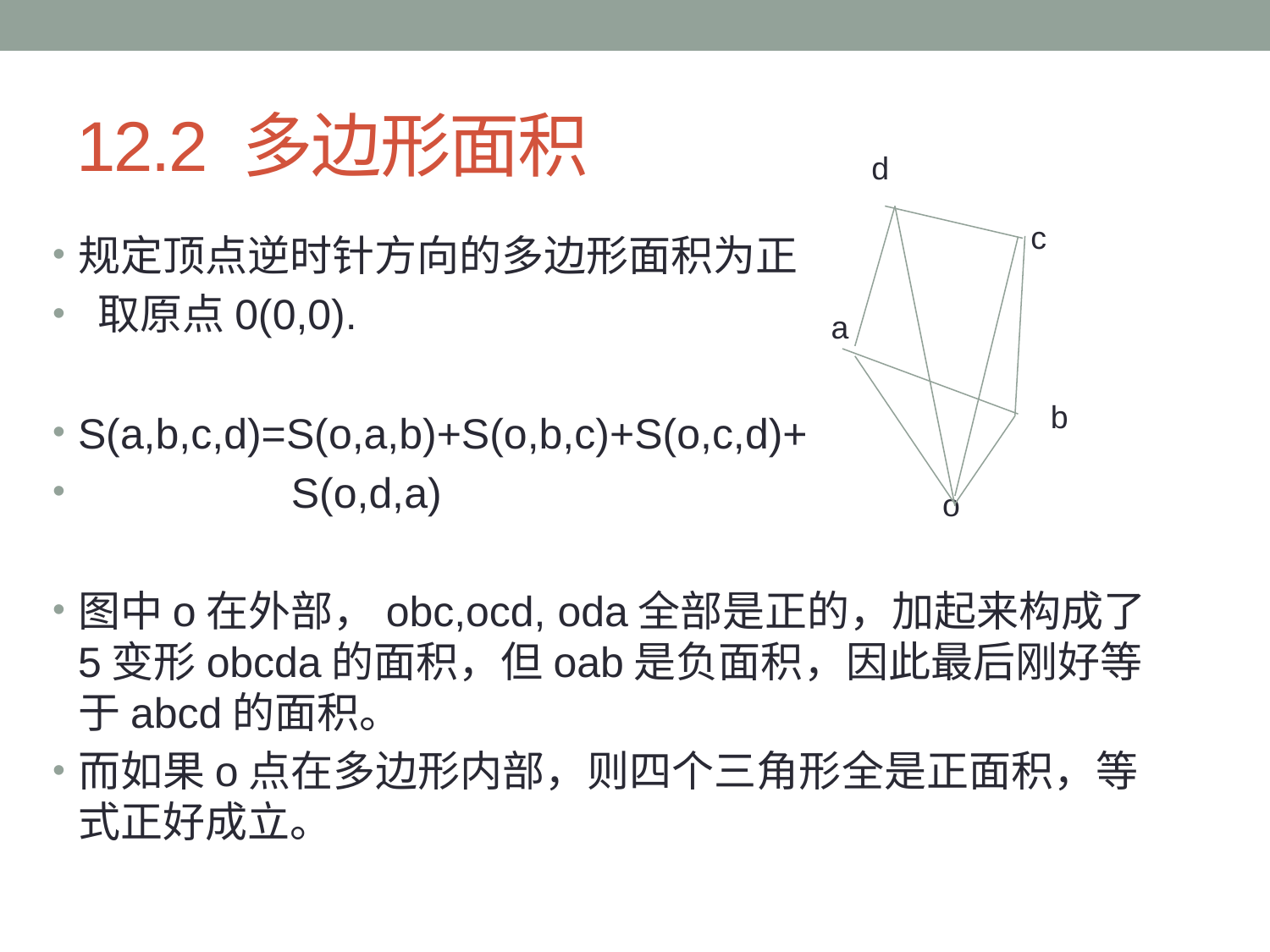

# 12.2 多边形面积
d
c
规定顶点逆时针方向的多边形面积为正
 取原点0(0,0).

S(a,b,c,d)=S(o,a,b)+S(o,b,c)+S(o,c,d)+
                  S(o,d,a)

图中o在外部，obc,ocd, oda全部是正的，加起来构成了5变形obcda的面积，但oab是负面积，因此最后刚好等于abcd的面积。
而如果o点在多边形内部，则四个三角形全是正面积，等式正好成立。

a
b
o